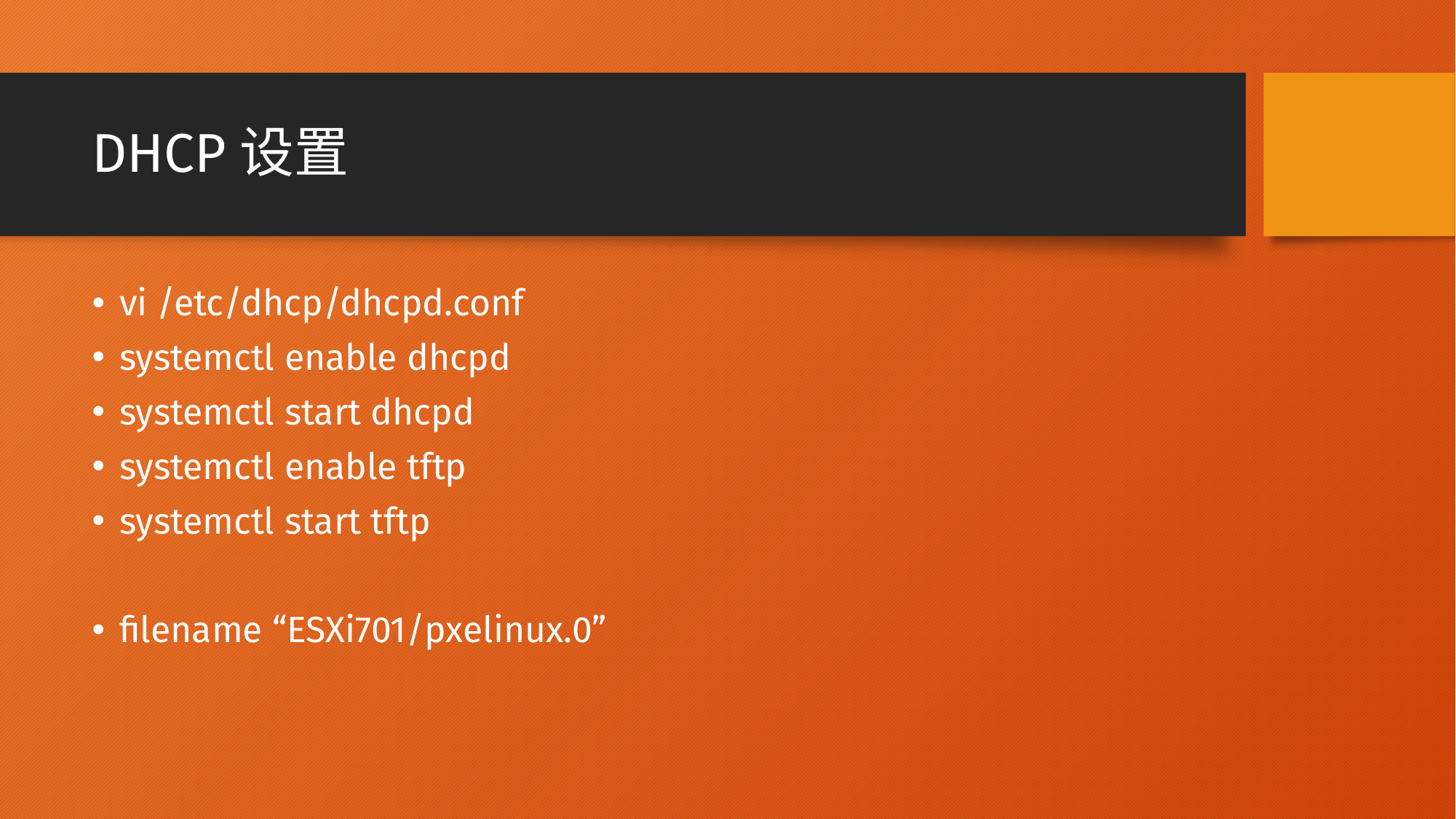

# DHCP设置
vi /etc/dhcp/dhcpd.conf
systemctl enable dhcpd
systemctl start dhcpd
systemctl enable tftp
systemctl start tftp

filename “ESXi701/pxelinux.0”